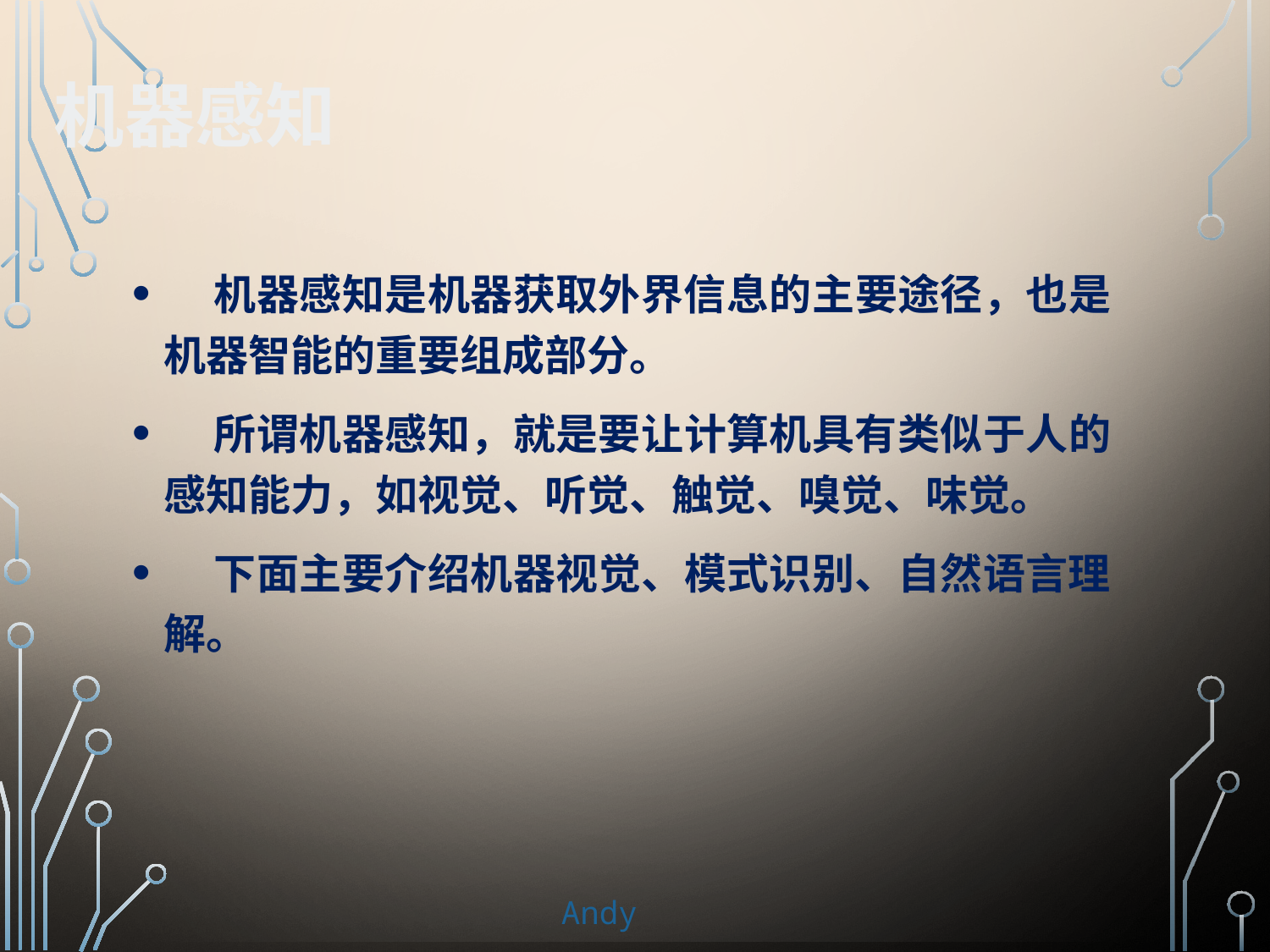

# 机器感知
    机器感知是机器获取外界信息的主要途径，也是机器智能的重要组成部分。
    所谓机器感知，就是要让计算机具有类似于人的感知能力，如视觉、听觉、触觉、嗅觉、味觉。
    下面主要介绍机器视觉、模式识别、自然语言理解。
20